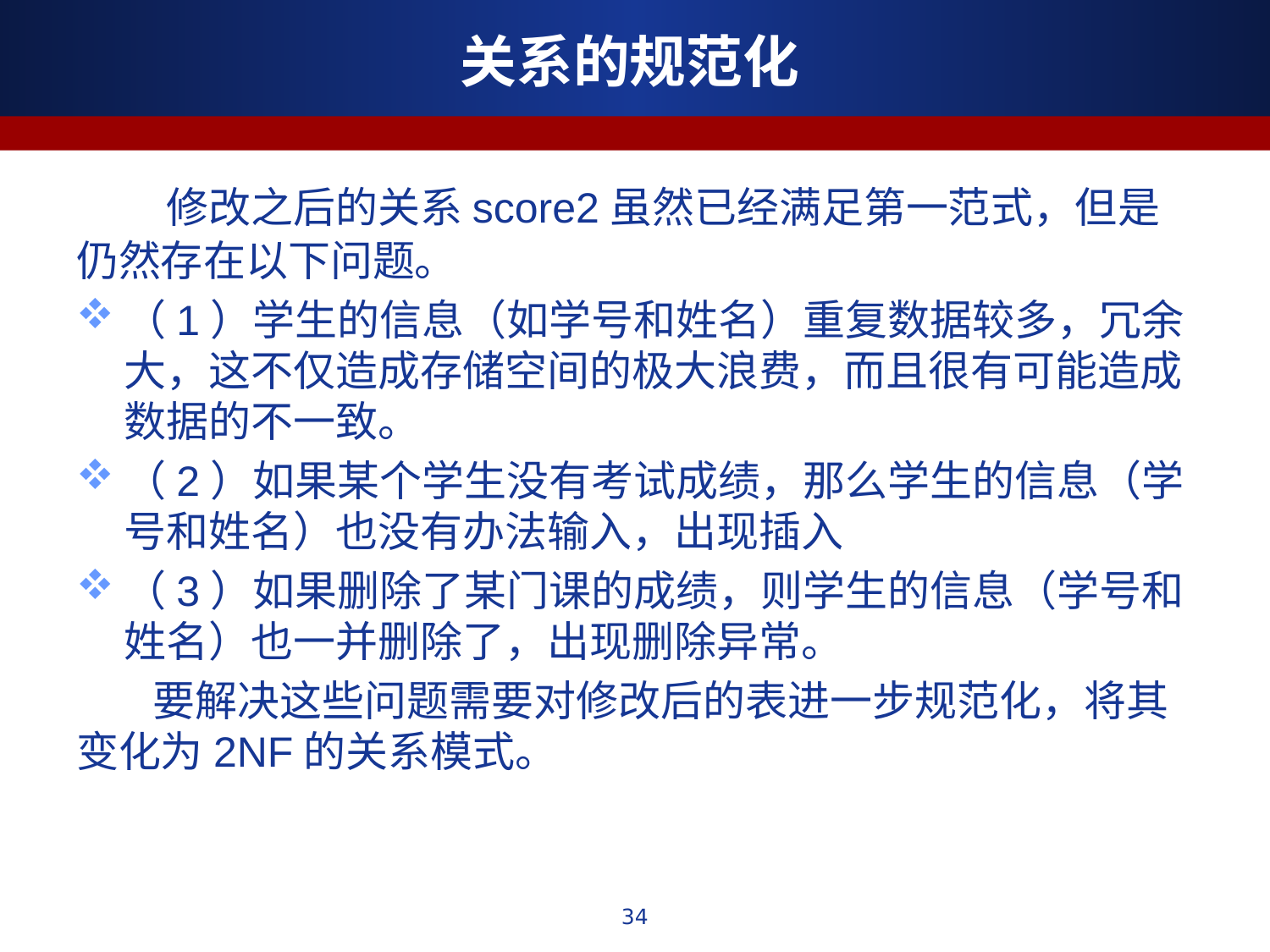

# 关系的规范化
      修改之后的关系score2虽然已经满足第一范式，但是仍然存在以下问题。
（1）学生的信息（如学号和姓名）重复数据较多，冗余大，这不仅造成存储空间的极大浪费，而且很有可能造成数据的不一致。
（2）如果某个学生没有考试成绩，那么学生的信息（学号和姓名）也没有办法输入，出现插入
（3）如果删除了某门课的成绩，则学生的信息（学号和姓名）也一并删除了，出现删除异常。
       要解决这些问题需要对修改后的表进一步规范化，将其变化为2NF的关系模式。
34